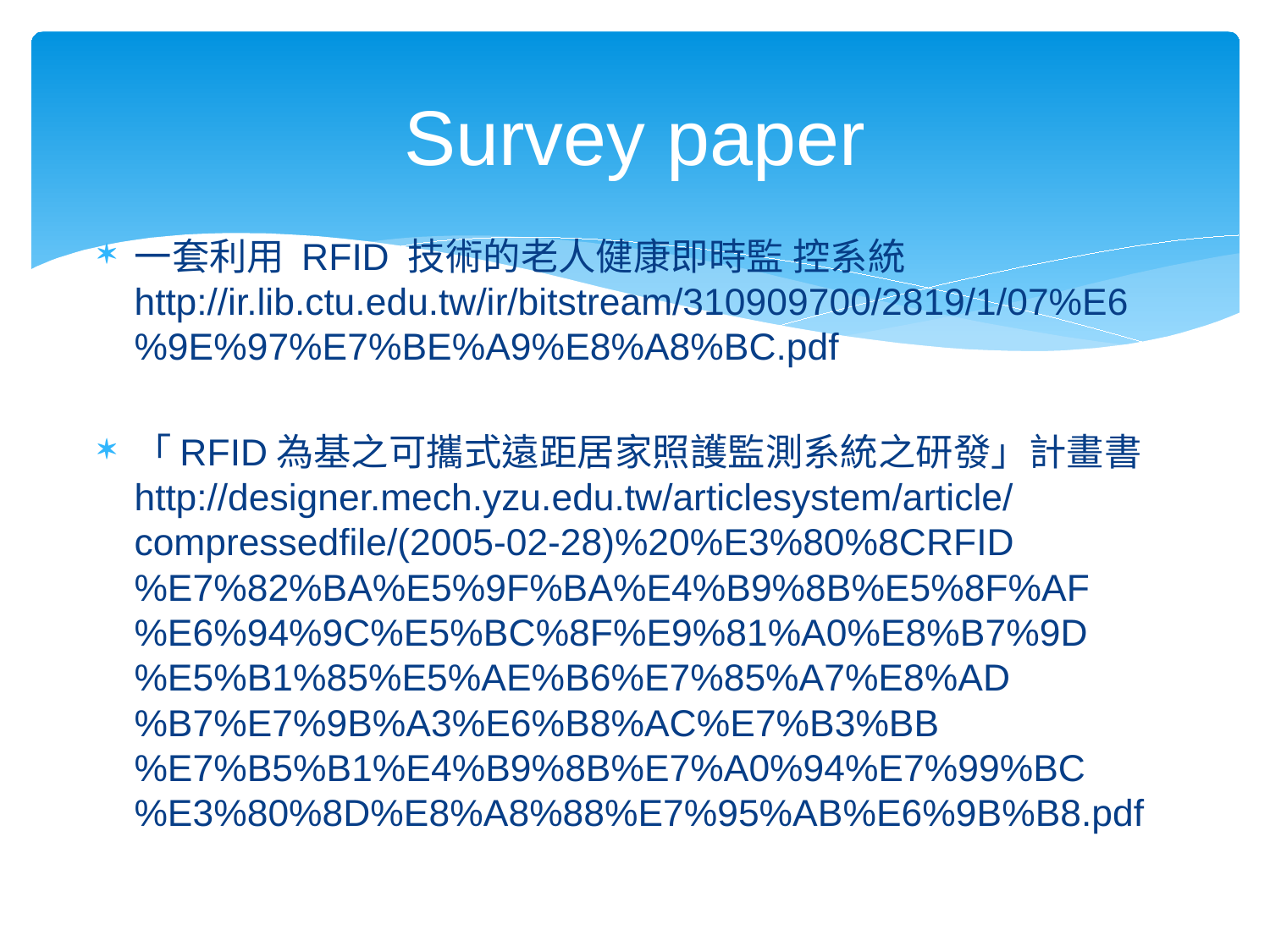

# Survey paper
一套利用 RFID 技術的老人健康即時監 控系統
http://ir.lib.ctu.edu.tw/ir/bitstream/310909700/2819/1/07%E6%9E%97%E7%BE%A9%E8%A8%BC.pdf

「RFID為基之可攜式遠距居家照護監測系統之研發」計畫書
http://designer.mech.yzu.edu.tw/articlesystem/article/compressedfile/(2005-02-28)%20%E3%80%8CRFID%E7%82%BA%E5%9F%BA%E4%B9%8B%E5%8F%AF%E6%94%9C%E5%BC%8F%E9%81%A0%E8%B7%9D%E5%B1%85%E5%AE%B6%E7%85%A7%E8%AD%B7%E7%9B%A3%E6%B8%AC%E7%B3%BB%E7%B5%B1%E4%B9%8B%E7%A0%94%E7%99%BC%E3%80%8D%E8%A8%88%E7%95%AB%E6%9B%B8.pdf